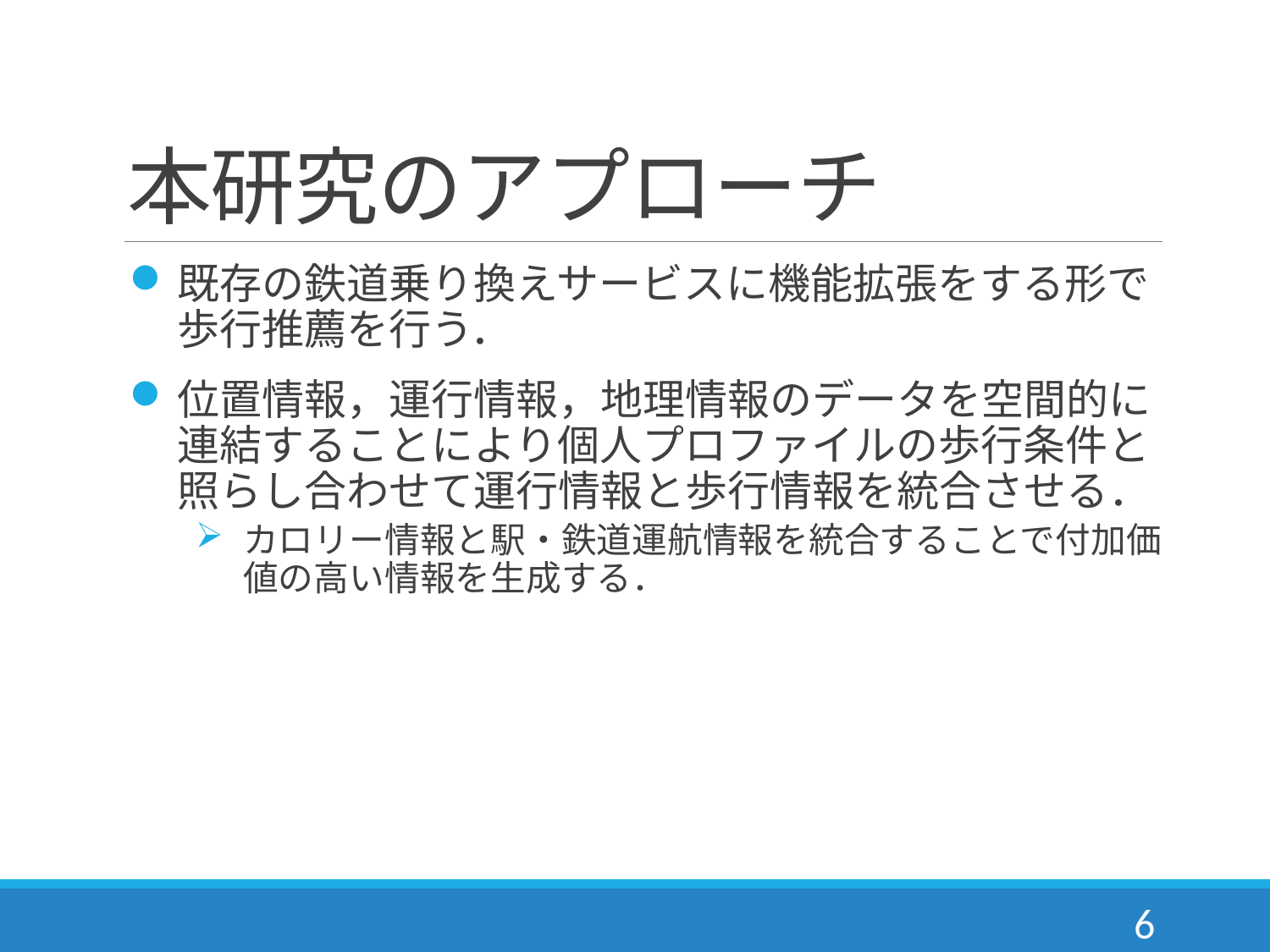

# 本研究のアプローチ
既存の鉄道乗り換えサービスに機能拡張をする形で歩行推薦を行う．
位置情報，運行情報，地理情報のデータを空間的に連結することにより個人プロファイルの歩行条件と照らし合わせて運行情報と歩行情報を統合させる．
カロリー情報と駅・鉄道運航情報を統合することで付加価値の高い情報を生成する．

6